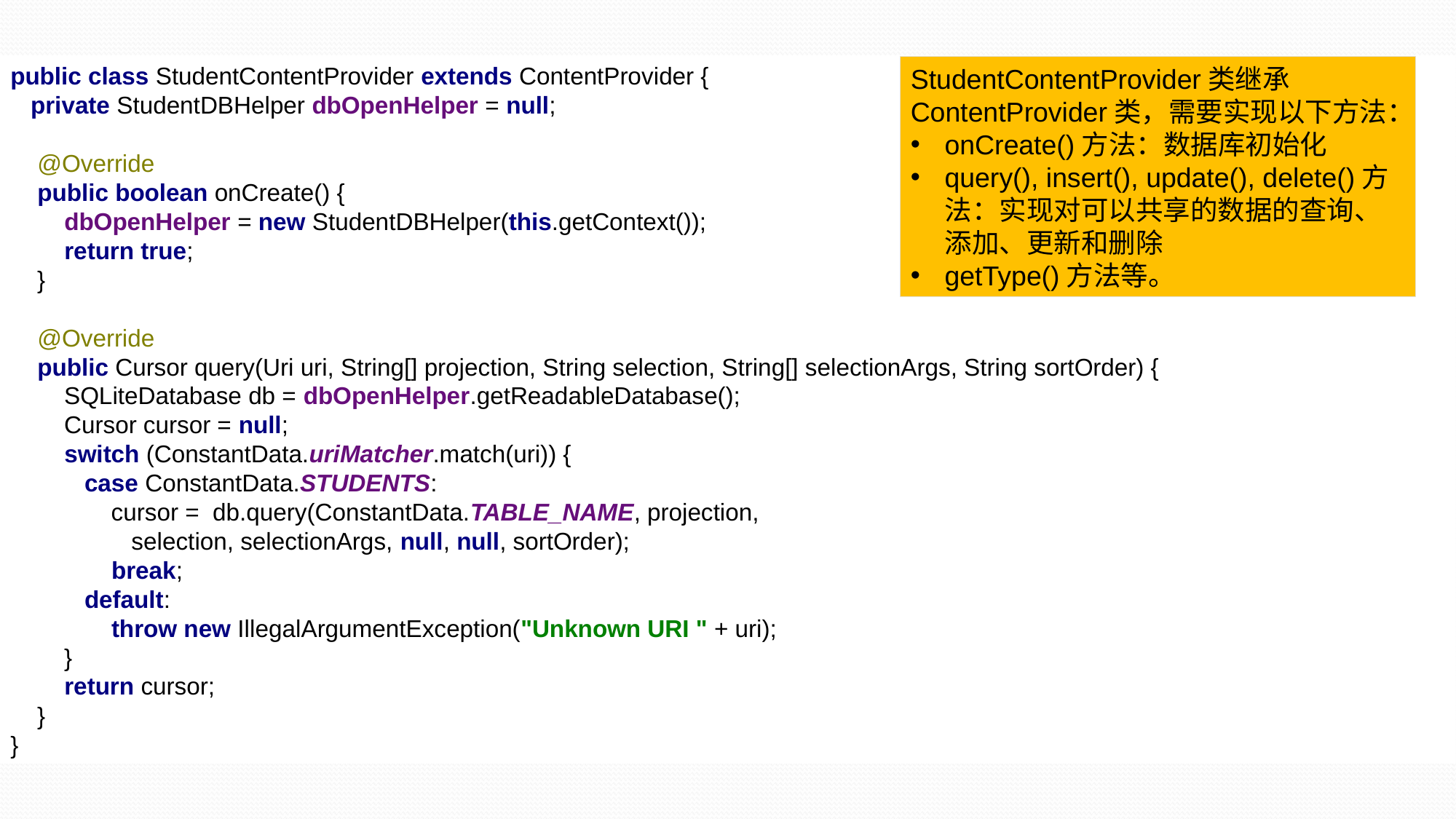

public class StudentContentProvider extends ContentProvider {
   private StudentDBHelper dbOpenHelper = null;
    @Override
    public boolean onCreate() {
        dbOpenHelper = new StudentDBHelper(this.getContext());
        return true;
    }
    @Override
    public Cursor query(Uri uri, String[] projection, String selection, String[] selectionArgs, String sortOrder) {
        SQLiteDatabase db = dbOpenHelper.getReadableDatabase();
        Cursor cursor = null;
        switch (ConstantData.uriMatcher.match(uri)) {
           case ConstantData.STUDENTS:
               cursor =  db.query(ConstantData.TABLE_NAME, projection,
                  selection, selectionArgs, null, null, sortOrder);
               break;
           default:
               throw new IllegalArgumentException("Unknown URI " + uri);
        }
        return cursor;
    }
}
StudentContentProvider类继承ContentProvider类，需要实现以下方法：
onCreate()方法：数据库初始化
query(), insert(), update(), delete()方法：实现对可以共享的数据的查询、添加、更新和删除
getType()方法等。